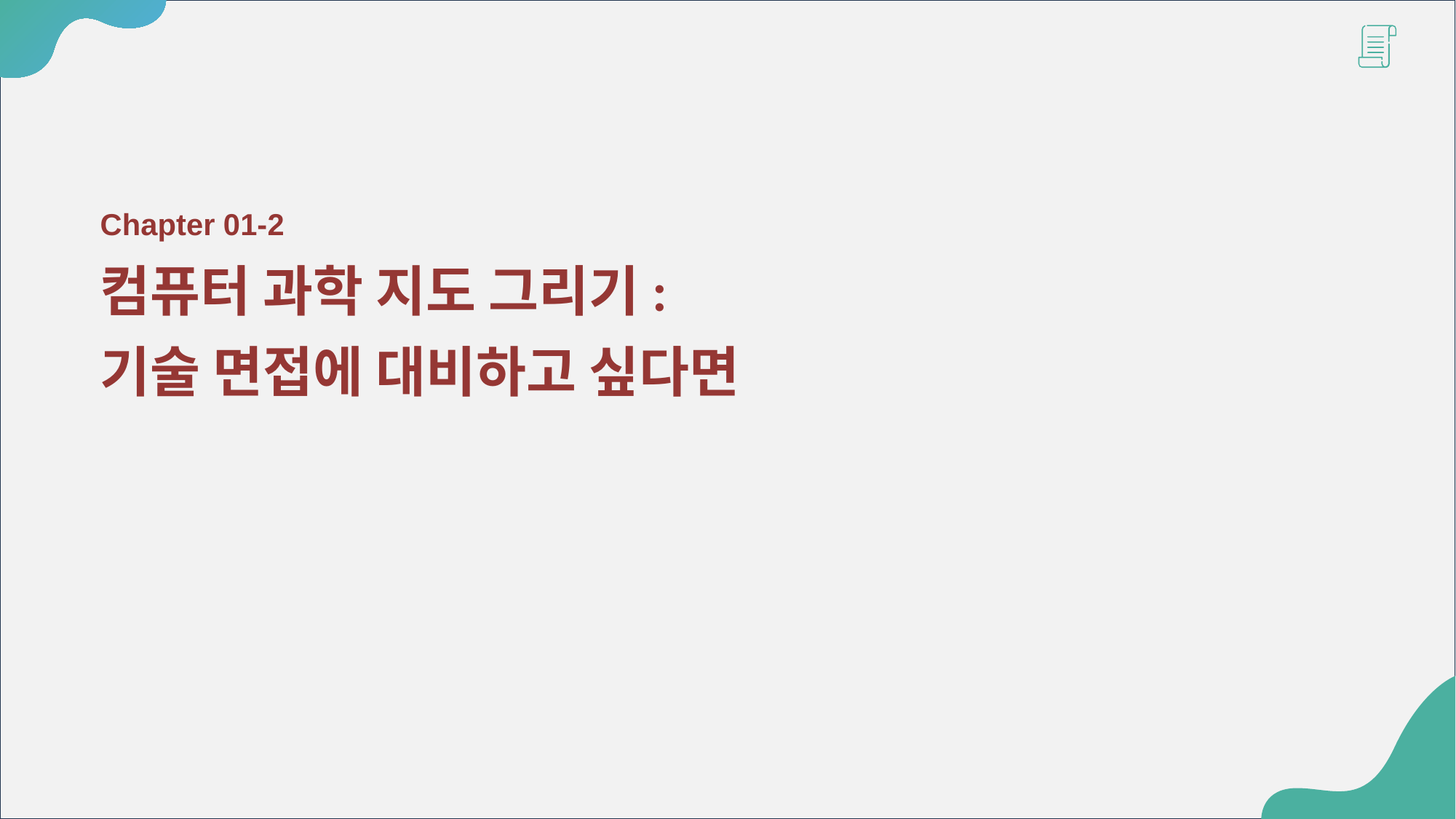

Chapter 01-2
컴퓨터 과학 지도 그리기:
기술 면접에 대비하고 싶다면